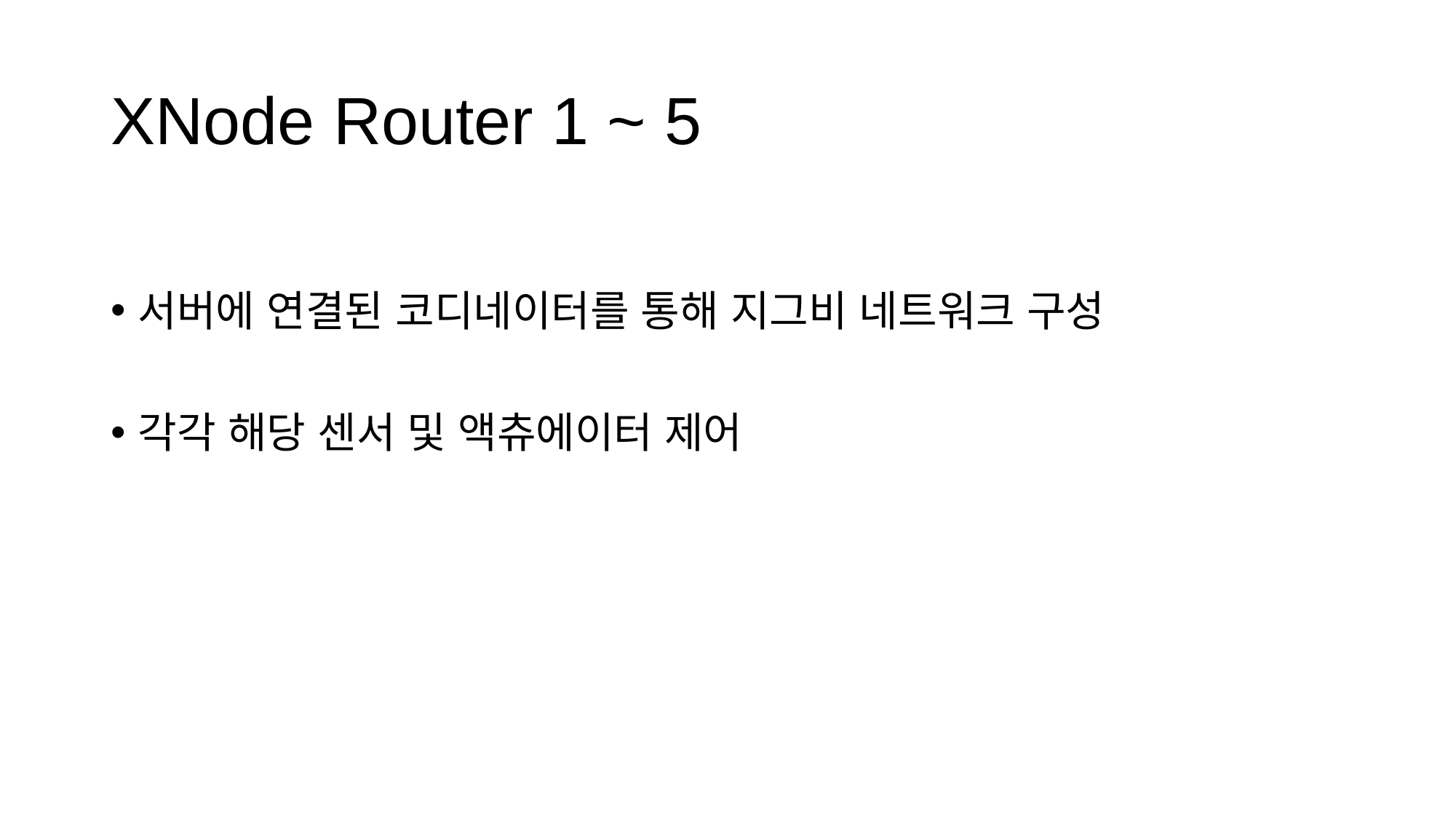

# XNode Router 1 ~ 5

서버에 연결된 코디네이터를 통해 지그비 네트워크 구성

각각 해당 센서 및 액츄에이터 제어